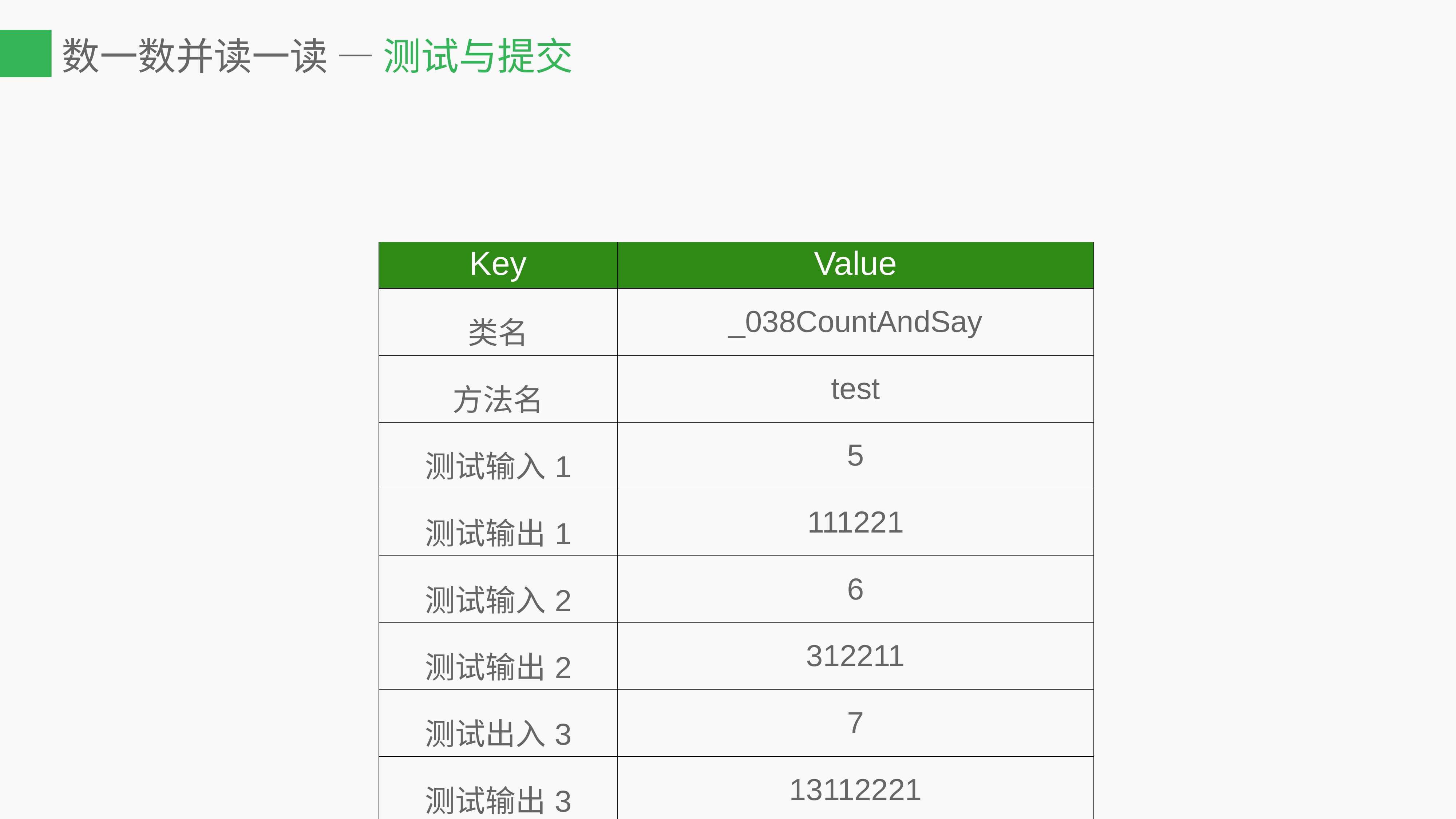

# 数一数并读一读 — 测试与提交

| Key | Value |
| --- | --- |
| 类名 | \_038CountAndSay |
| 方法名 | test |
| 测试输入1 | 5 |
| 测试输出1 | 111221 |
| 测试输入2 | 6 |
| 测试输出2 | 312211 |
| 测试出入3 | 7 |
| 测试输出3 | 13112221 |